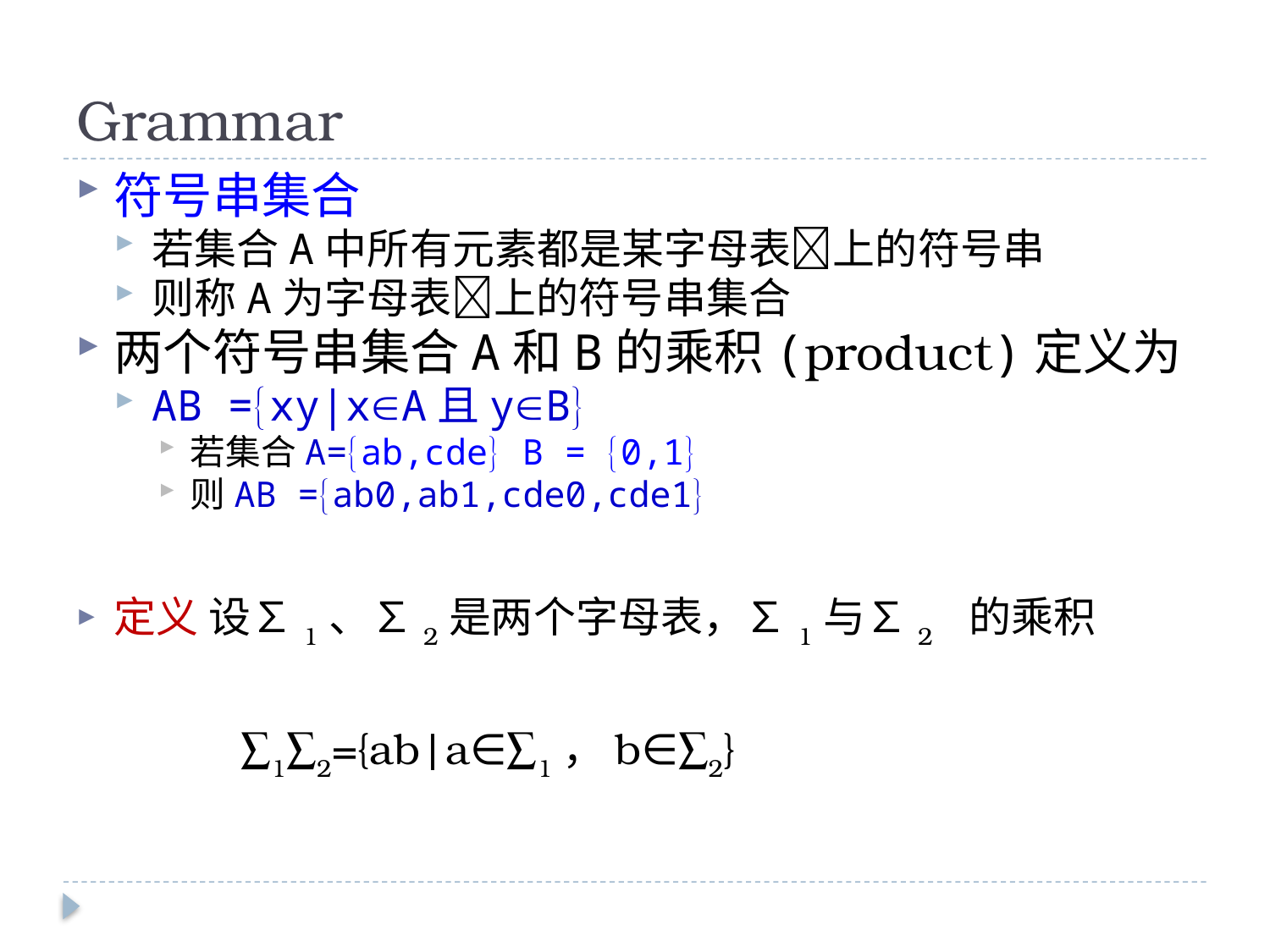

# Grammar
符号串集合
若集合A中所有元素都是某字母表Σ上的符号串
则称A为字母表Σ上的符号串集合
两个符号串集合A和B的乘积(product)定义为
AB ={xy|x∈A且y∈B}
若集合A={ab,cde} B = {0,1}
则AB ={ab0,ab1,cde0,cde1}

定义 设∑1、∑2是两个字母表，∑1与∑2 的乘积

		∑1∑2={ab|a∈∑1，b∈∑2}

23